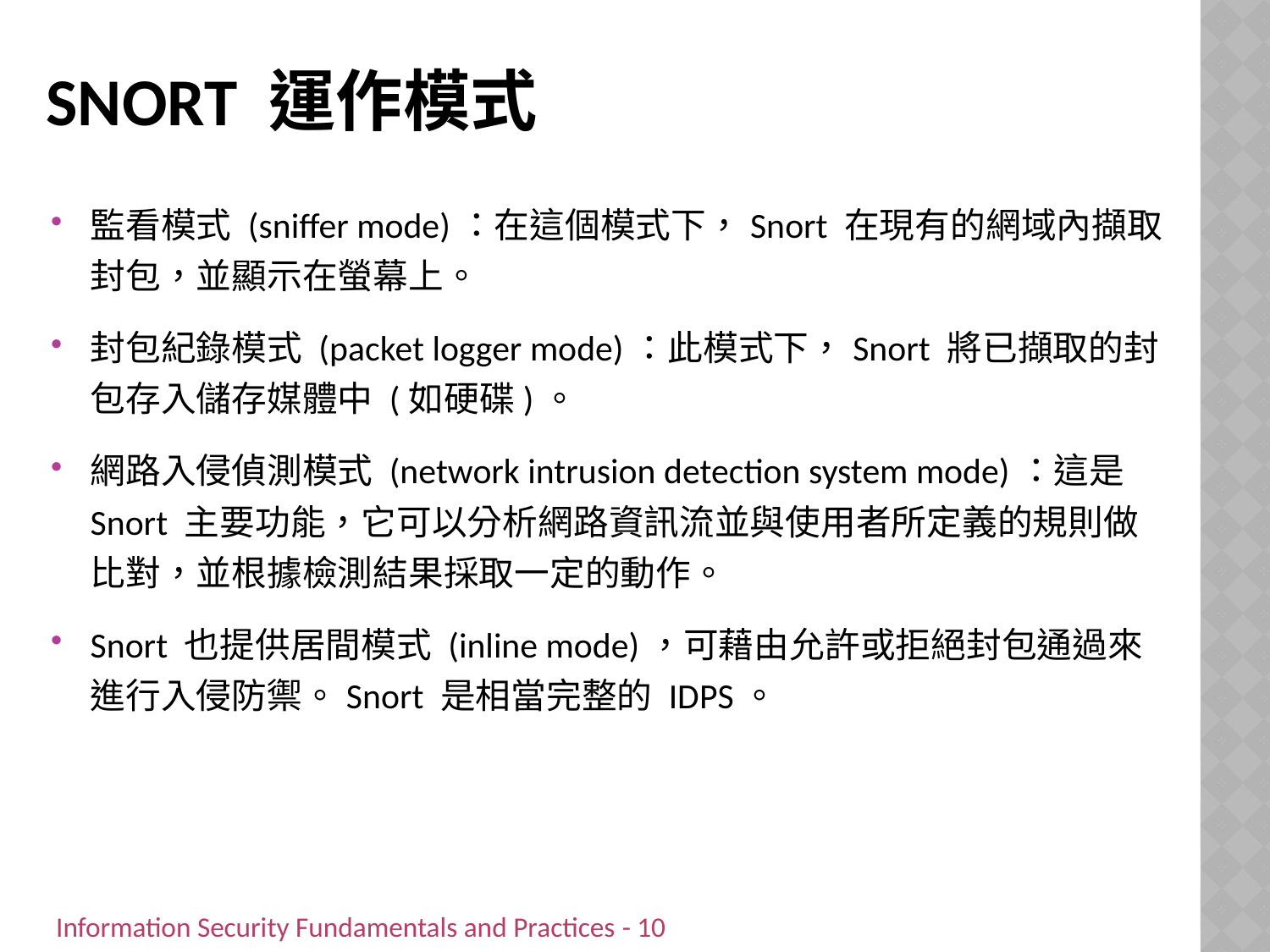

# SNORT 運作模式
監看模式 (sniffer mode)：在這個模式下，Snort 在現有的網域內擷取封包，並顯示在螢幕上。
封包紀錄模式 (packet logger mode)：此模式下，Snort 將已擷取的封包存入儲存媒體中 (如硬碟)。
網路入侵偵測模式 (network intrusion detection system mode)：這是 Snort 主要功能，它可以分析網路資訊流並與使用者所定義的規則做比對，並根據檢測結果採取一定的動作。
Snort 也提供居間模式 (inline mode)，可藉由允許或拒絕封包通過來進行入侵防禦。Snort 是相當完整的 IDPS。